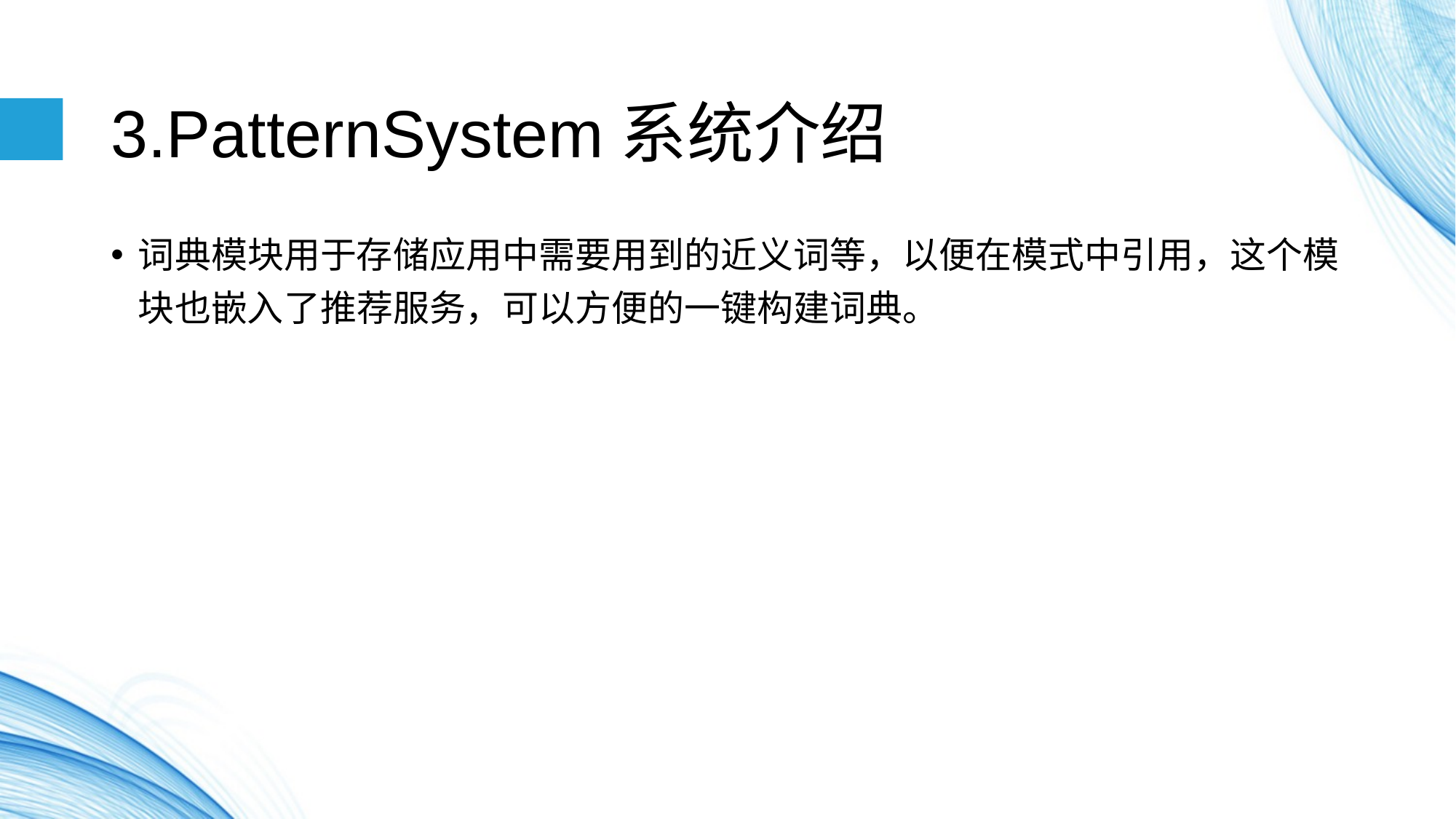

# 3.PatternSystem系统介绍
词典模块用于存储应用中需要用到的近义词等，以便在模式中引用，这个模块也嵌入了推荐服务，可以方便的一键构建词典。